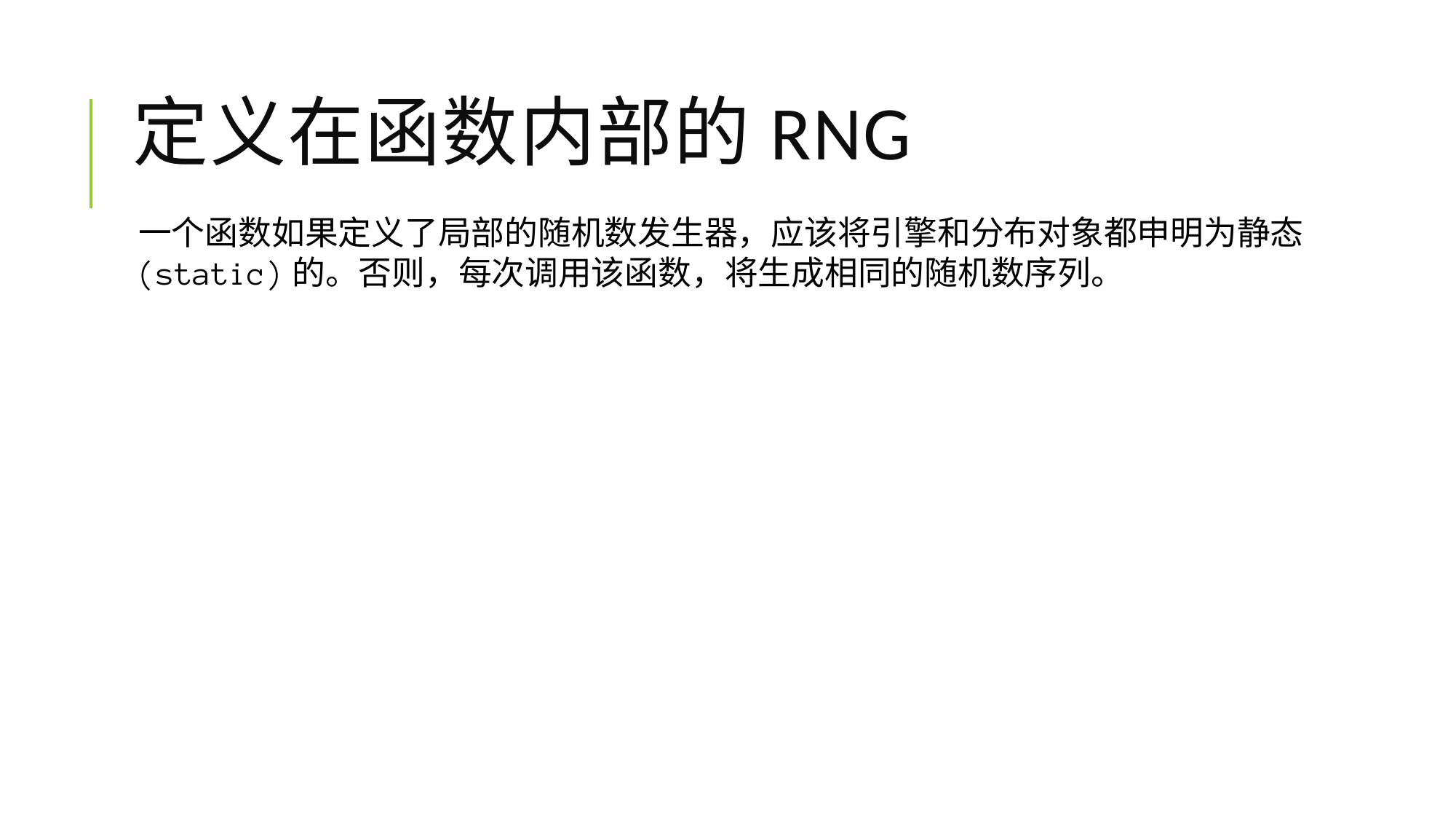

# 定义在函数内部的RNG
一个函数如果定义了局部的随机数发生器，应该将引擎和分布对象都申明为静态(static)的。否则，每次调用该函数，将生成相同的随机数序列。